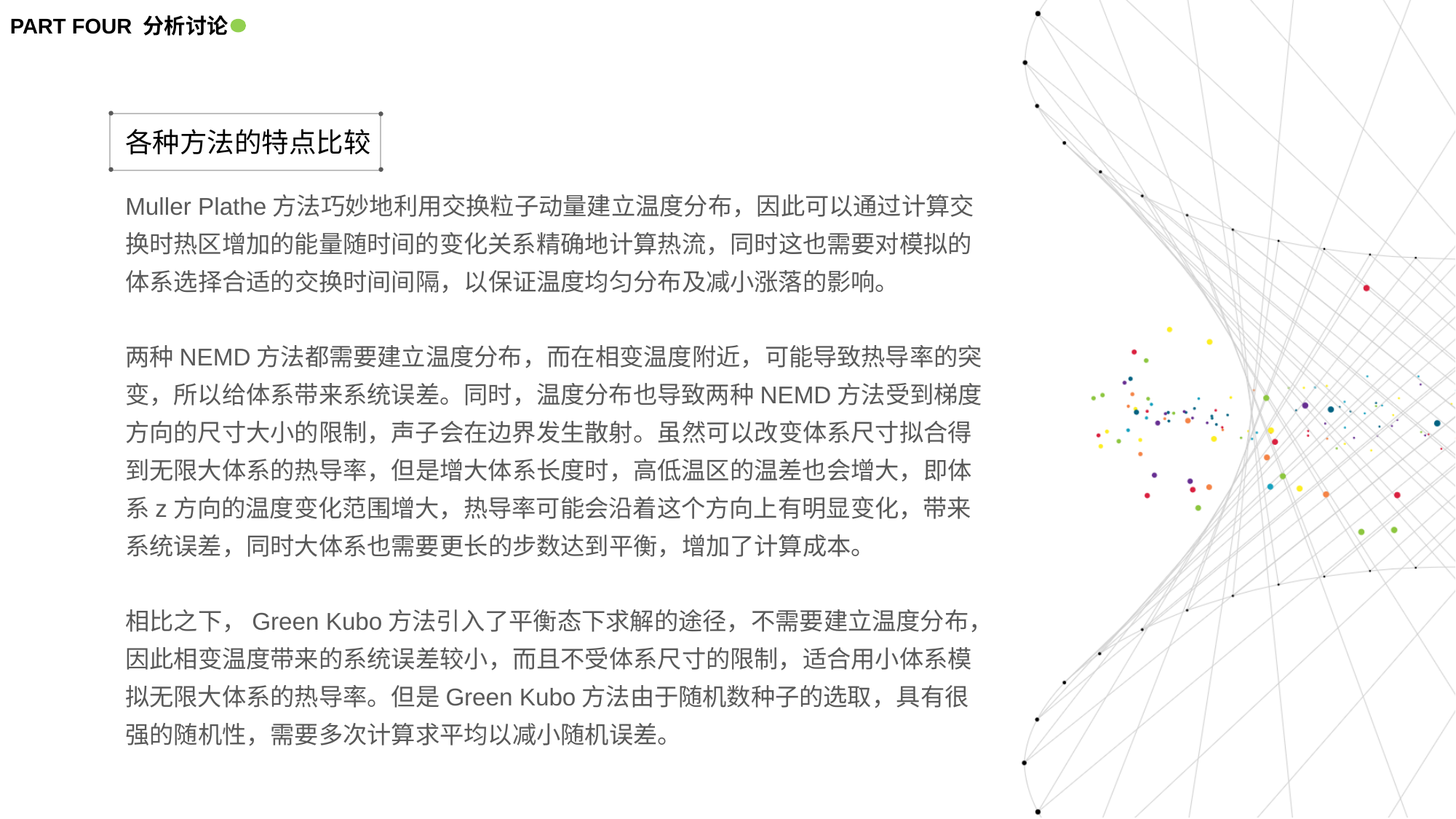

PART FOUR 分析讨论

各种方法的特点比较
Muller Plathe方法巧妙地利用交换粒子动量建立温度分布，因此可以通过计算交换时热区增加的能量随时间的变化关系精确地计算热流，同时这也需要对模拟的体系选择合适的交换时间间隔，以保证温度均匀分布及减小涨落的影响。

两种NEMD方法都需要建立温度分布，而在相变温度附近，可能导致热导率的突变，所以给体系带来系统误差。同时，温度分布也导致两种NEMD方法受到梯度方向的尺寸大小的限制，声子会在边界发生散射。虽然可以改变体系尺寸拟合得到无限大体系的热导率，但是增大体系长度时，高低温区的温差也会增大，即体系z方向的温度变化范围增大，热导率可能会沿着这个方向上有明显变化，带来系统误差，同时大体系也需要更长的步数达到平衡，增加了计算成本。

相比之下，Green Kubo方法引入了平衡态下求解的途径，不需要建立温度分布，因此相变温度带来的系统误差较小，而且不受体系尺寸的限制，适合用小体系模拟无限大体系的热导率。但是Green Kubo方法由于随机数种子的选取，具有很强的随机性，需要多次计算求平均以减小随机误差。